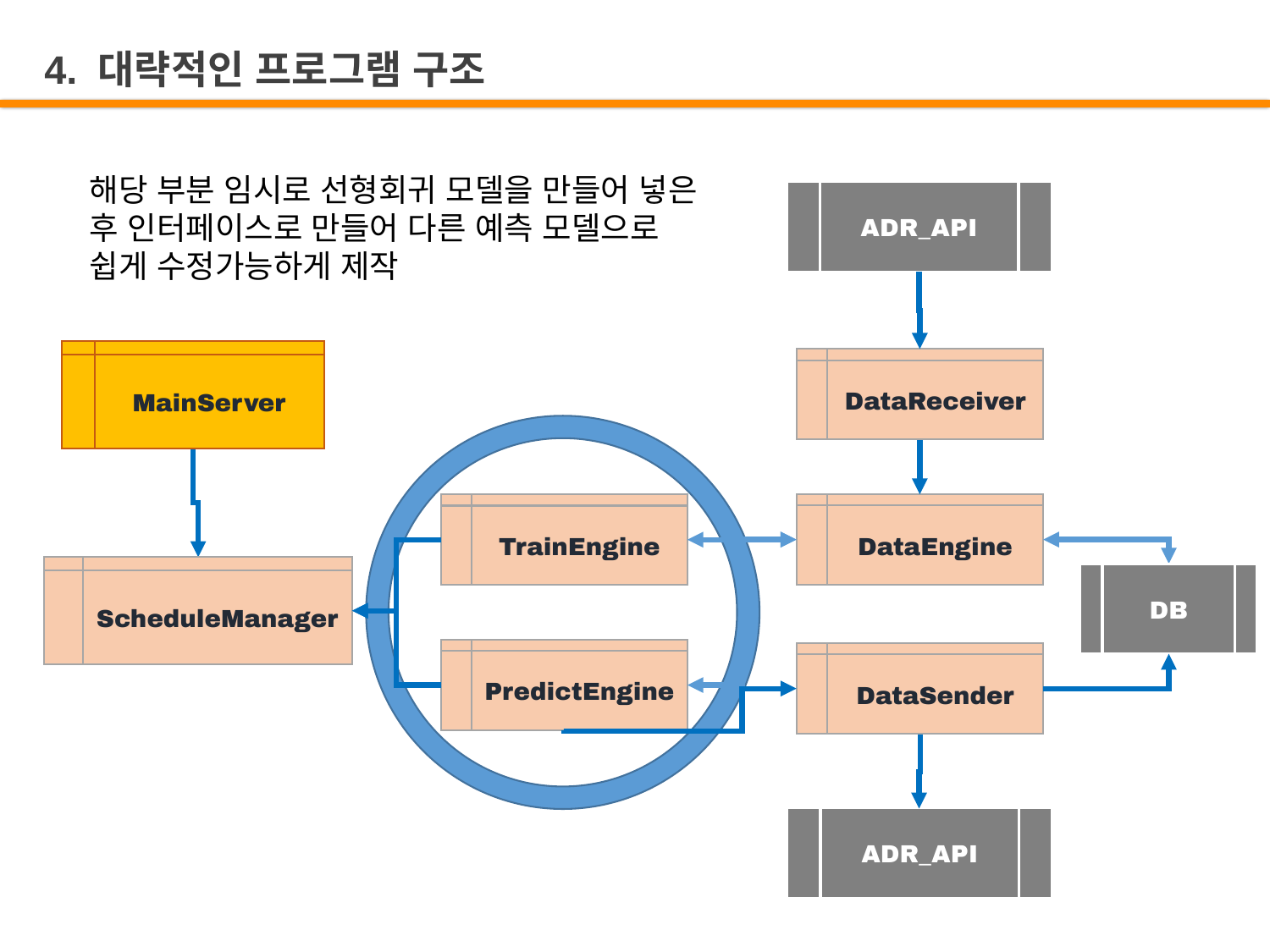

4. 대략적인 프로그램 구조
해당 부분 임시로 선형회귀 모델을 만들어 넣은 후 인터페이스로 만들어 다른 예측 모델으로 쉽게 수정가능하게 제작
ADR_API
MainServer
DataReceiver
DataEngine
TrainEngine
ScheduleManager
DB
PredictEngine
DataSender
ADR_API